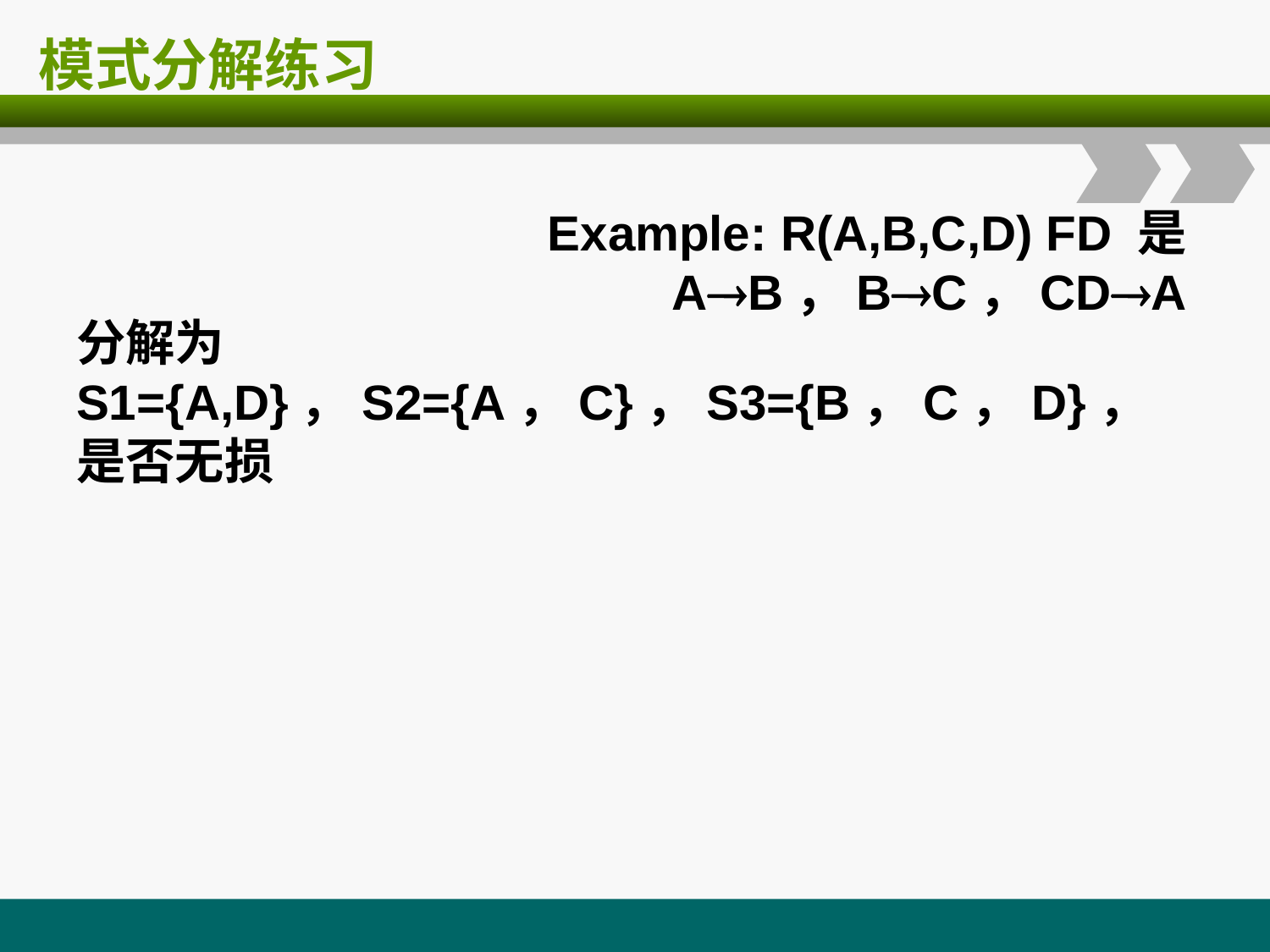

# 模式分解练习
Example: R(A,B,C,D) FD 是A→B，B→C，CD→A
分解为S1={A,D}，S2={A，C}，S3={B，C，D}，是否无损